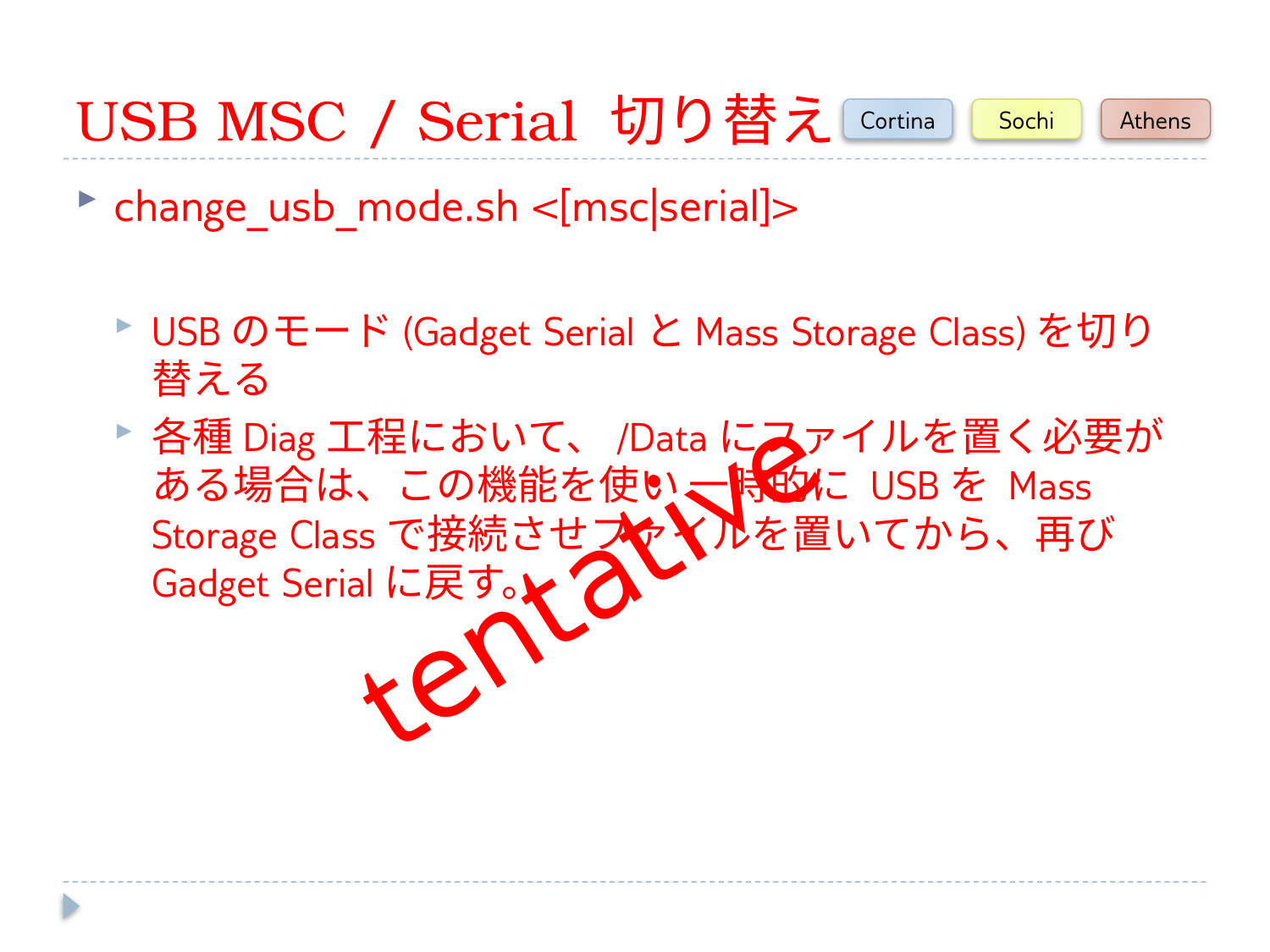

# USB MSC / Serial 切り替え
Cortina
Sochi
Athens
change_usb_mode.sh <[msc|serial]>

USBのモード(Gadget SerialとMass Storage Class)を切り替える
各種Diag工程において、/Dataにファイルを置く必要がある場合は、この機能を使い 一時的に USBを Mass Storage Classで接続させファイルを置いてから、再びGadget Serialに戻す。

tentative